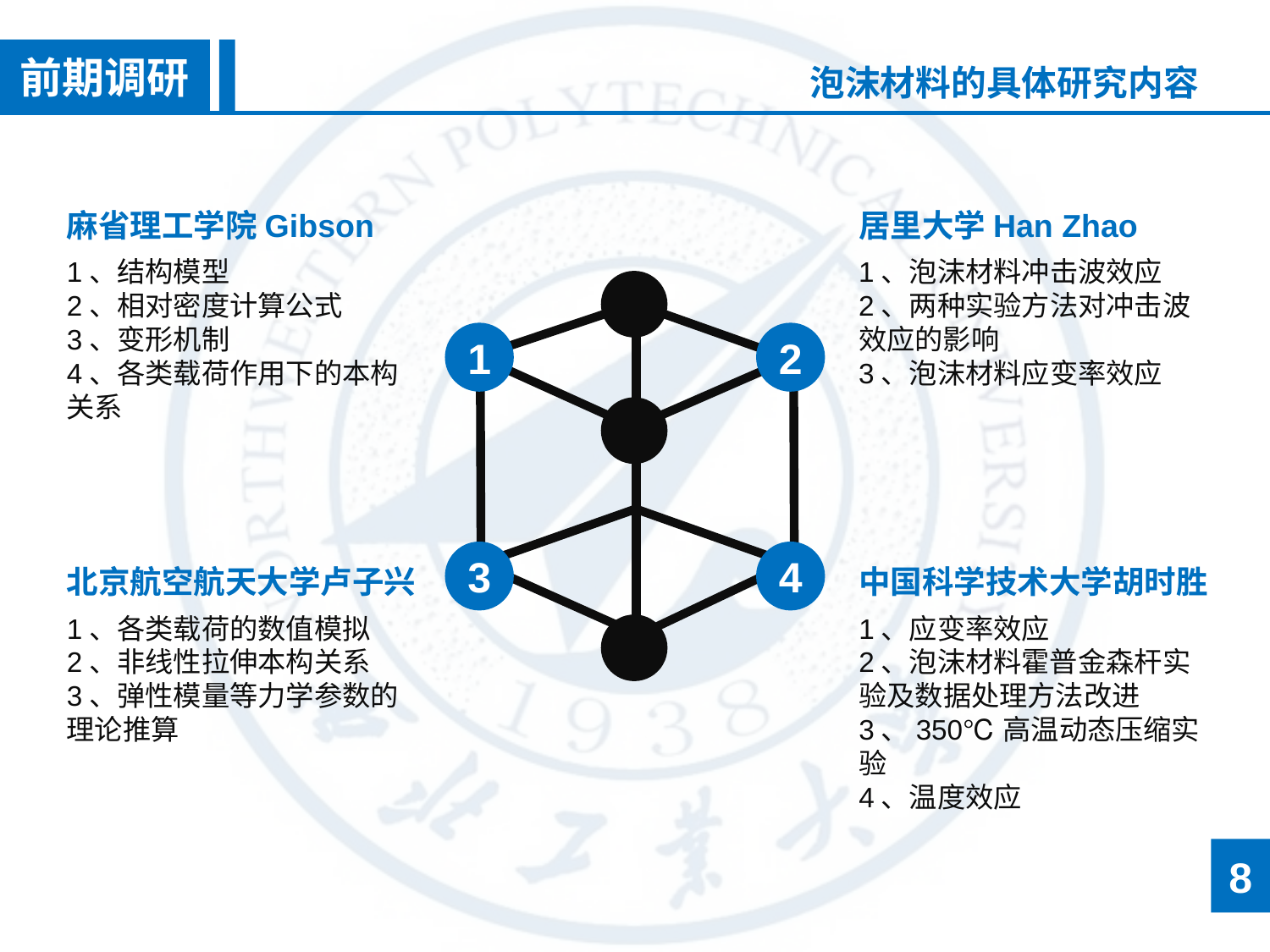

前期调研

泡沫材料的具体研究内容
麻省理工学院Gibson
1、结构模型
2、相对密度计算公式
3、变形机制
4、各类载荷作用下的本构关系
居里大学Han Zhao
1、泡沫材料冲击波效应
2、两种实验方法对冲击波效应的影响
3、泡沫材料应变率效应

1
2

3
4

北京航空航天大学卢子兴
1、各类载荷的数值模拟
2、非线性拉伸本构关系
3、弹性模量等力学参数的理论推算
中国科学技术大学胡时胜
1、应变率效应
2、泡沫材料霍普金森杆实验及数据处理方法改进
3、350℃高温动态压缩实验
4、温度效应
8